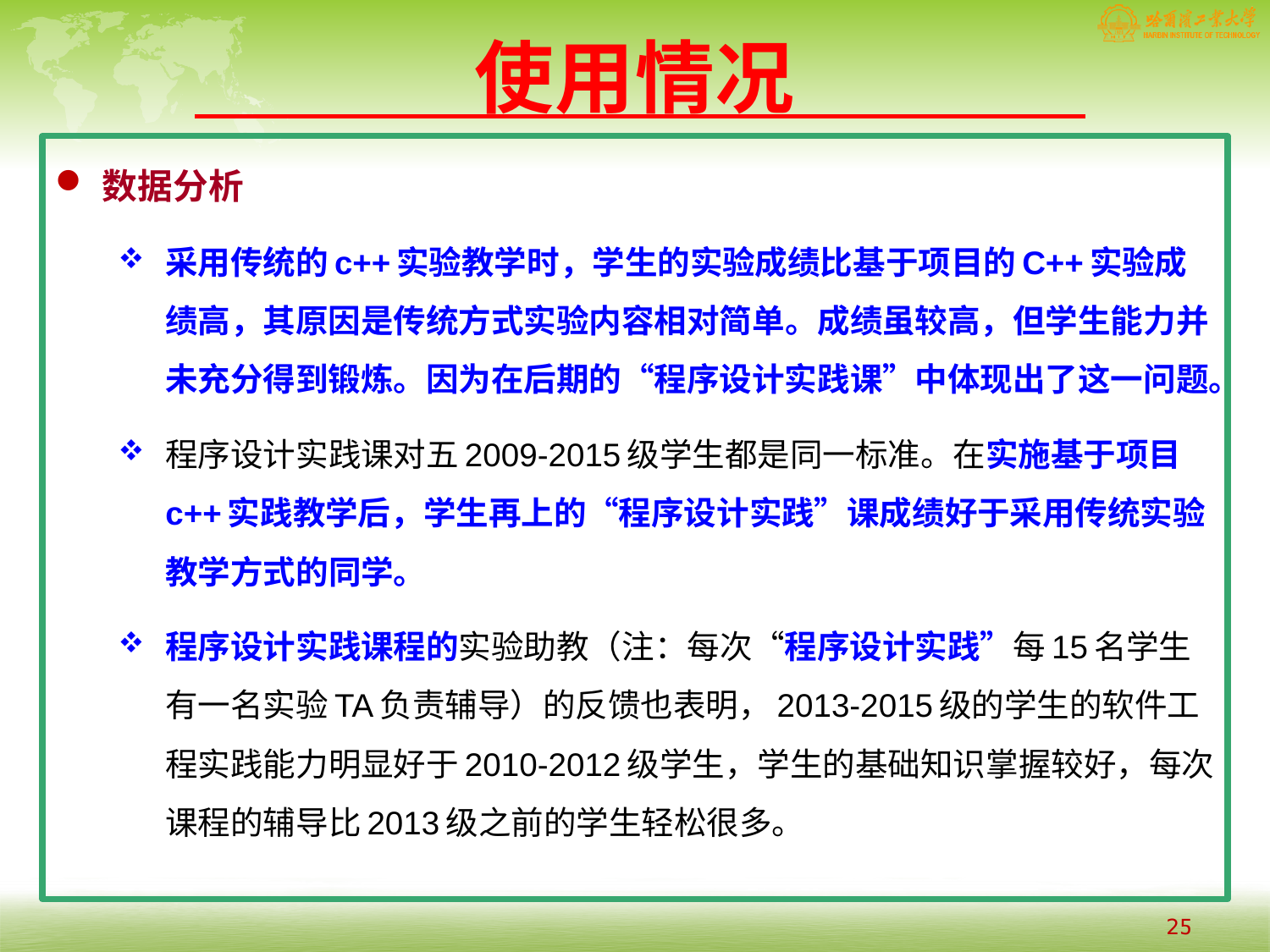

# 使用情况
数据分析
采用传统的c++实验教学时，学生的实验成绩比基于项目的C++实验成绩高，其原因是传统方式实验内容相对简单。成绩虽较高，但学生能力并未充分得到锻炼。因为在后期的“程序设计实践课”中体现出了这一问题。
程序设计实践课对五2009-2015级学生都是同一标准。在实施基于项目c++实践教学后，学生再上的“程序设计实践”课成绩好于采用传统实验教学方式的同学。
程序设计实践课程的实验助教（注：每次“程序设计实践”每15名学生有一名实验TA负责辅导）的反馈也表明，2013-2015级的学生的软件工程实践能力明显好于2010-2012级学生，学生的基础知识掌握较好，每次课程的辅导比2013级之前的学生轻松很多。

25